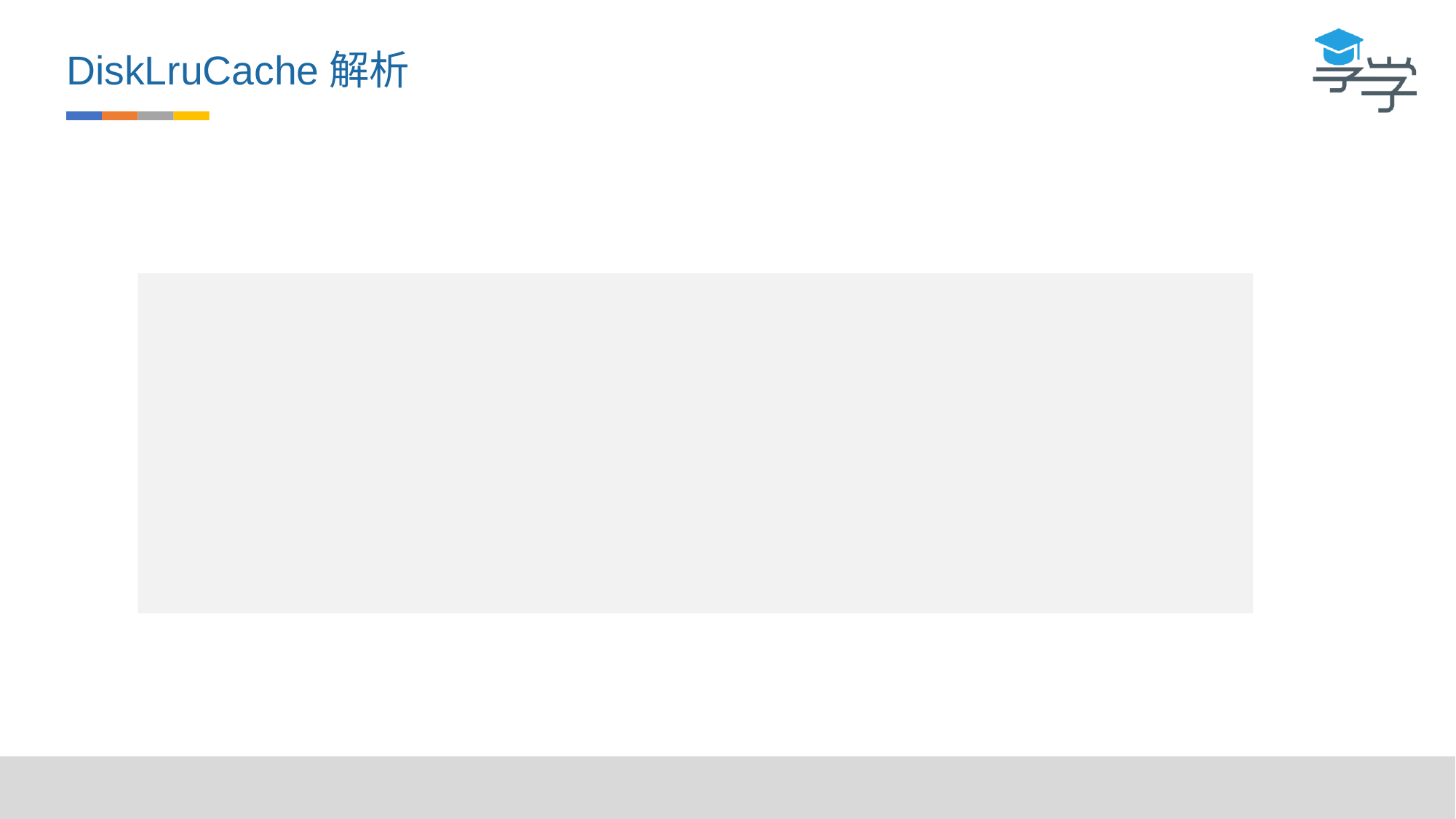

DiskLruCache解析

1.如何读写
2.如何存储的，存单文件还是多个文件
3.缓存大小如何控制
4.如何保证读写的一致性
5.读写过程中发生错误了如何处理？应用突然被kill了如何保证数据的完整性
6.考虑读写的性能